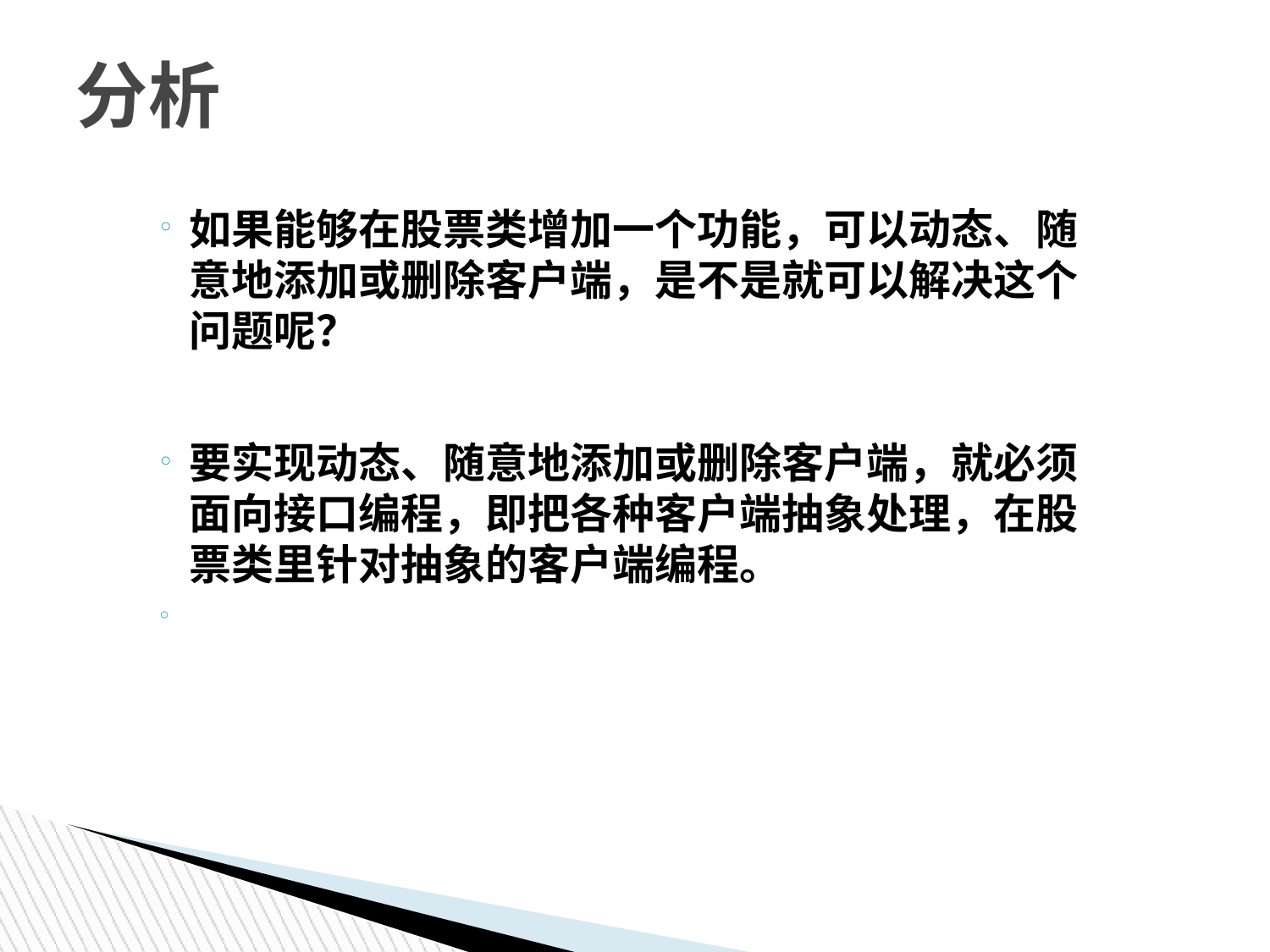

# 分析

如果能够在股票类增加一个功能，可以动态、随意地添加或删除客户端，是不是就可以解决这个问题呢？

要实现动态、随意地添加或删除客户端，就必须面向接口编程，即把各种客户端抽象处理，在股票类里针对抽象的客户端编程。